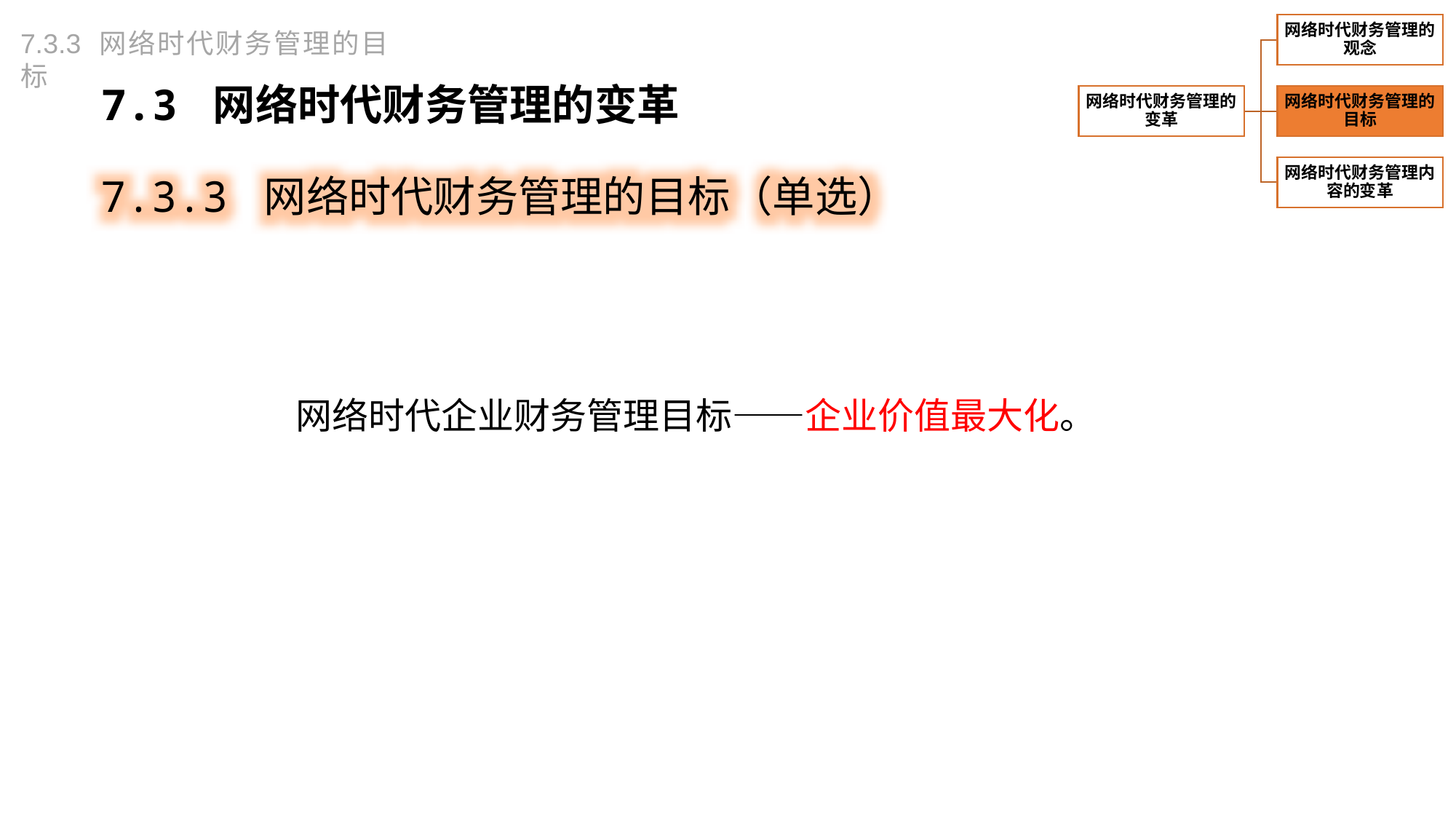

网络时代财务管理的变革
网络时代财务管理的观念
网络时代财务管理的目标
网络时代财务管理内容的变革
7.3.3 网络时代财务管理的目标
7.3 网络时代财务管理的变革
7.3.3 网络时代财务管理的目标（单选）
网络时代企业财务管理目标——企业价值最大化。